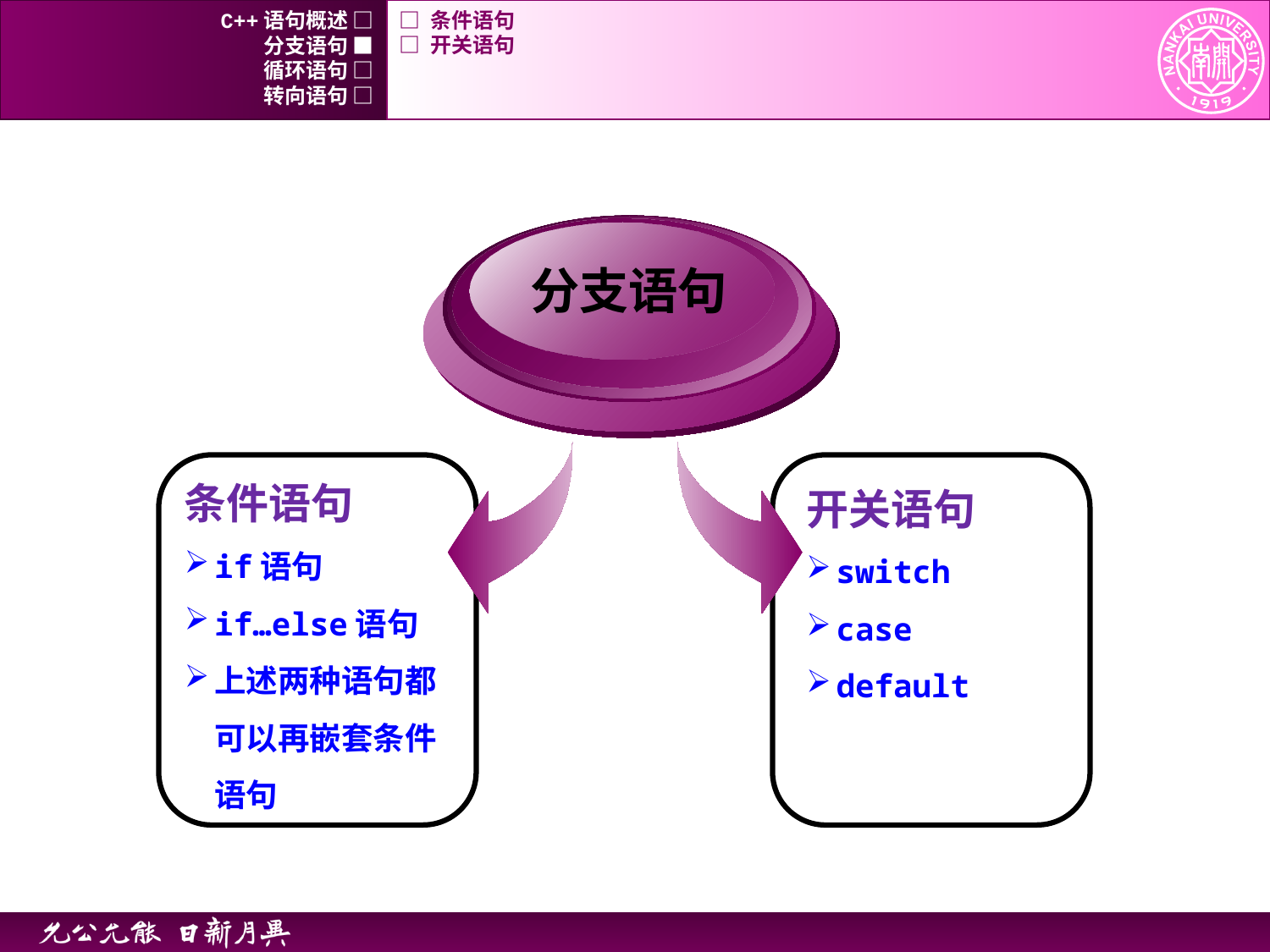

C++语句概述 □
□ 条件语句
分支语句 ■
□ 开关语句
循环语句 □

转向语句 □

分支语句

条件语句
if语句
if…else语句
上述两种语句都可以再嵌套条件语句
开关语句
switch
case
default